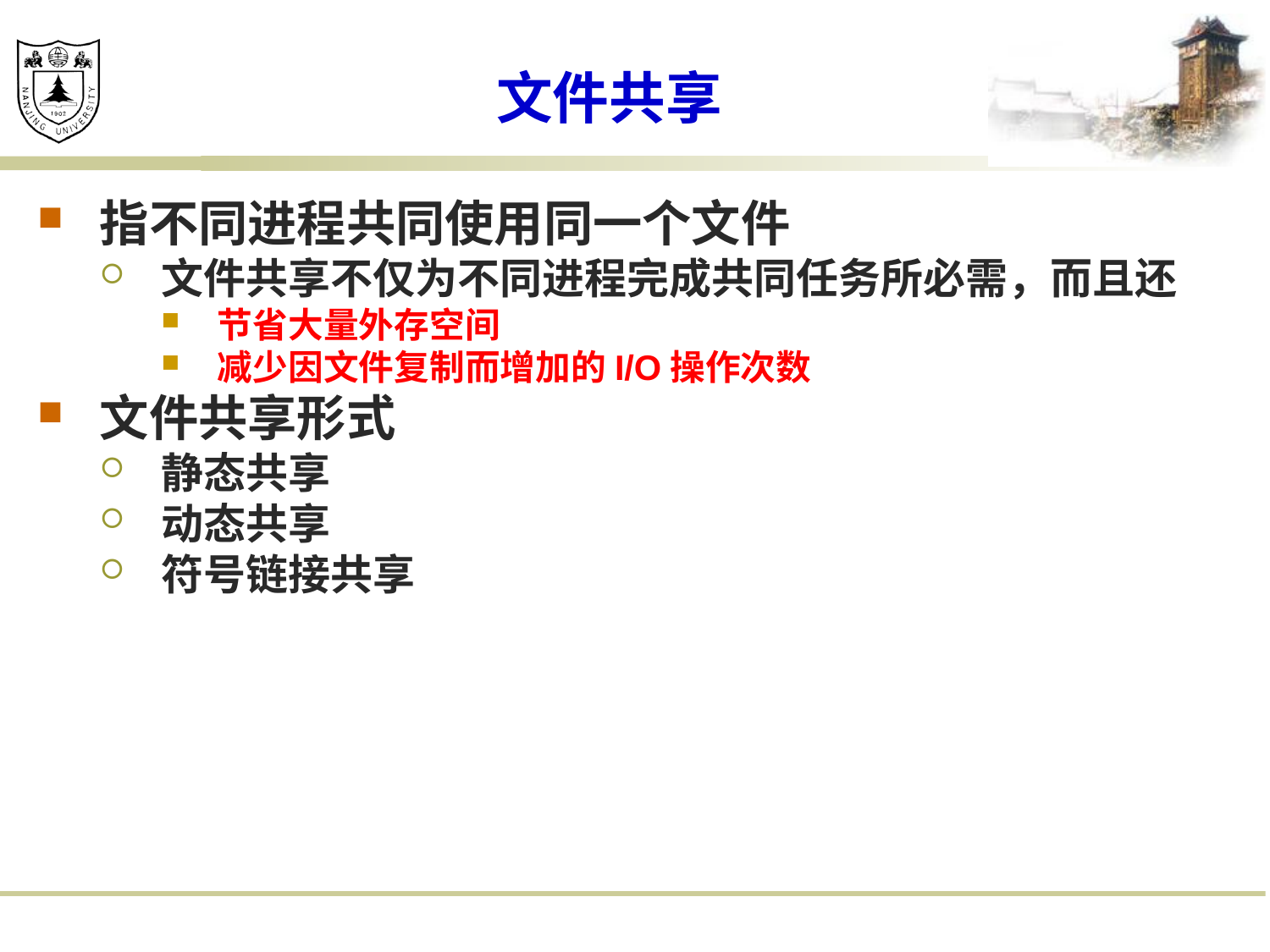

# 文件共享
指不同进程共同使用同一个文件
文件共享不仅为不同进程完成共同任务所必需，而且还
节省大量外存空间
减少因文件复制而增加的I/O操作次数
文件共享形式
静态共享
动态共享
符号链接共享

76